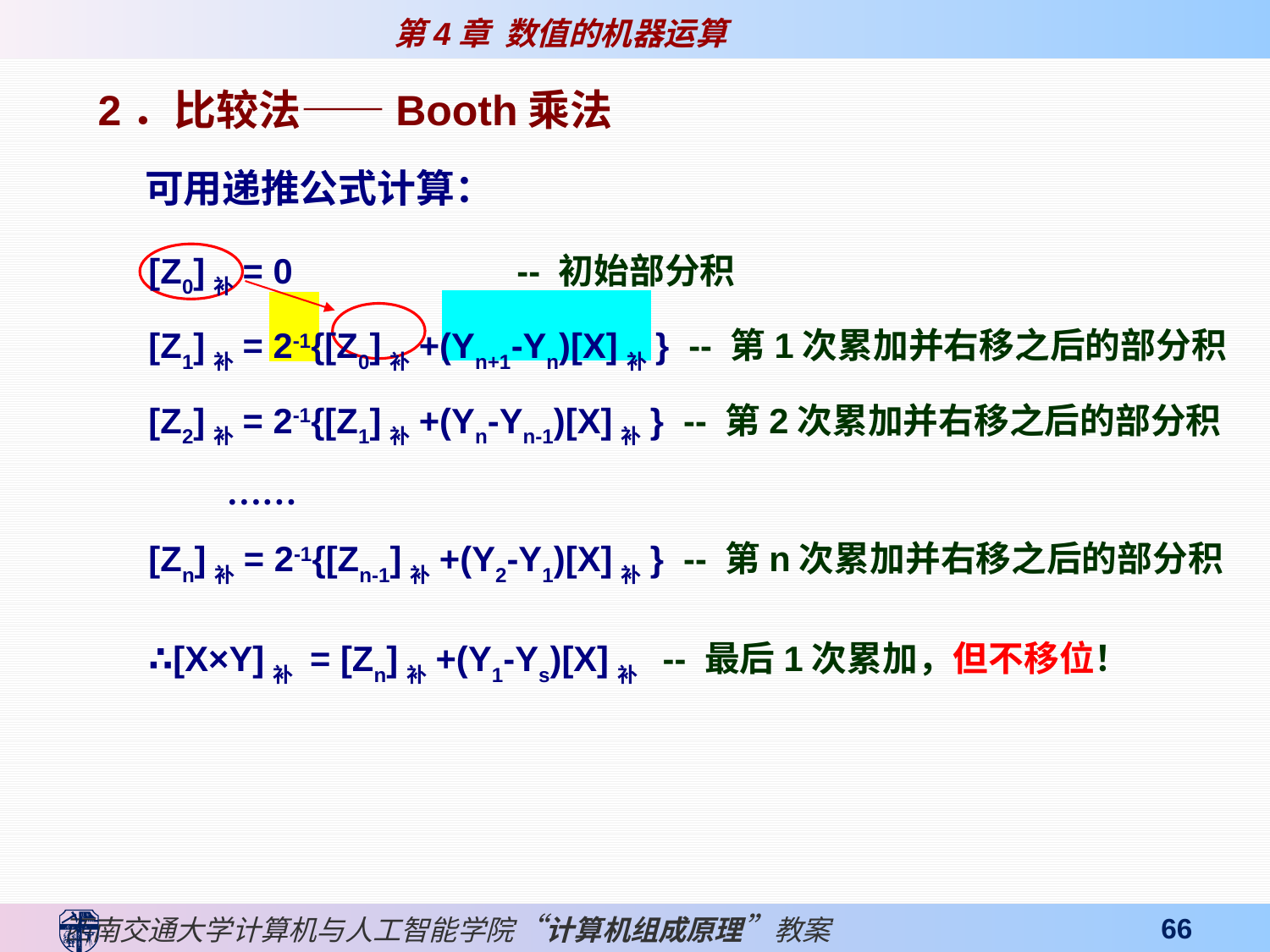

2．比较法——Booth乘法
可用递推公式计算：
[Z0]补= 0                       -- 初始部分积
[Z1]补= 2-1{[Z0]补+(Yn+1-Yn)[X]补}  -- 第1次累加并右移之后的部分积
[Z2]补= 2-1{[Z1]补+(Yn-Yn-1)[X]补}  -- 第2次累加并右移之后的部分积
        ……
[Zn]补= 2-1{[Zn-1]补+(Y2-Y1)[X]补}  -- 第n次累加并右移之后的部分积

∴[X×Y]补 = [Zn]补+(Y1-Ys)[X]补  -- 最后1次累加，但不移位！